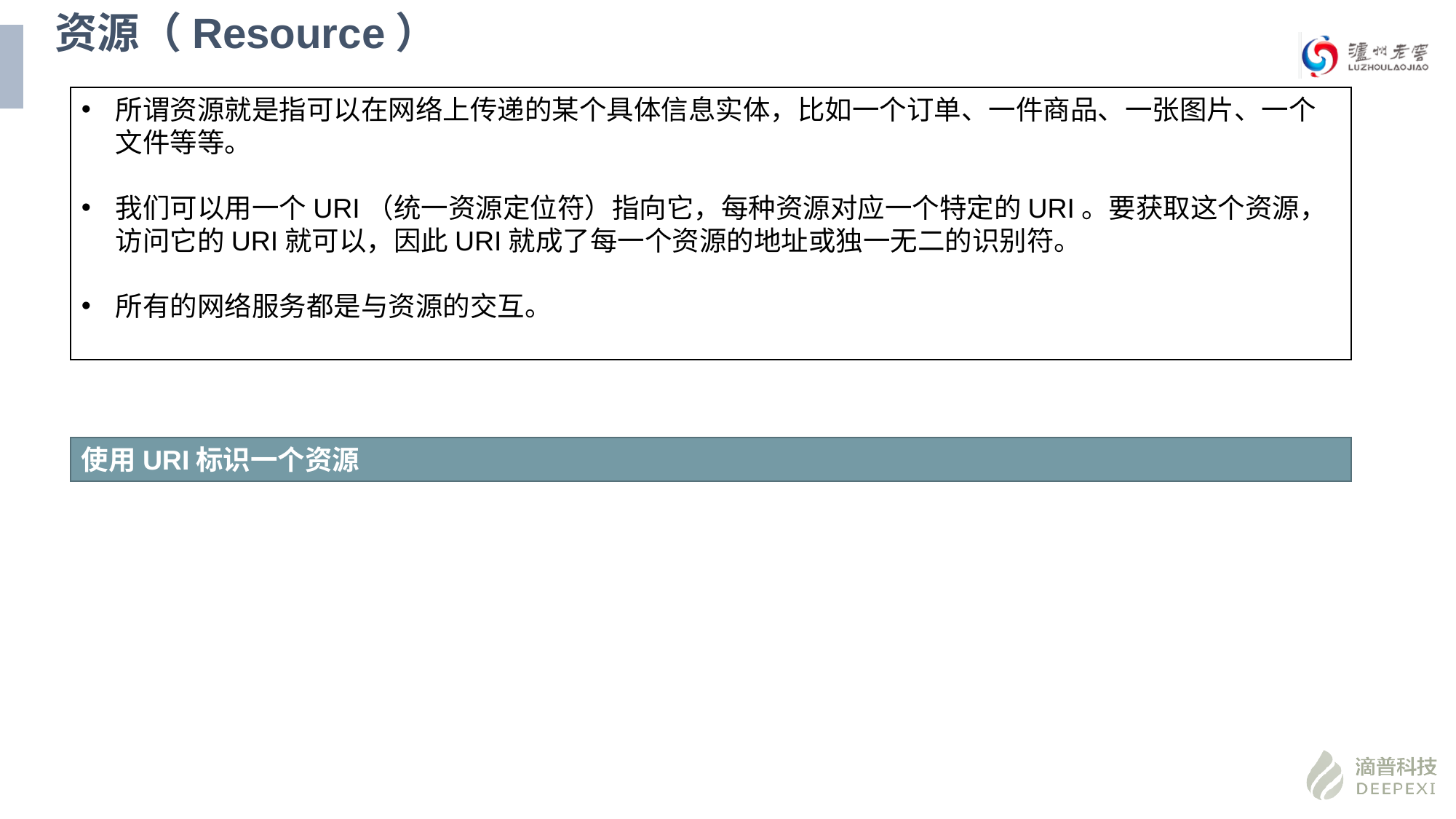

# 资源（Resource）
所谓资源就是指可以在网络上传递的某个具体信息实体，比如一个订单、一件商品、一张图片、一个文件等等。

我们可以用一个URI（统一资源定位符）指向它，每种资源对应一个特定的URI。要获取这个资源，访问它的URI就可以，因此URI就成了每一个资源的地址或独一无二的识别符。

所有的网络服务都是与资源的交互。

使用URI标识一个资源